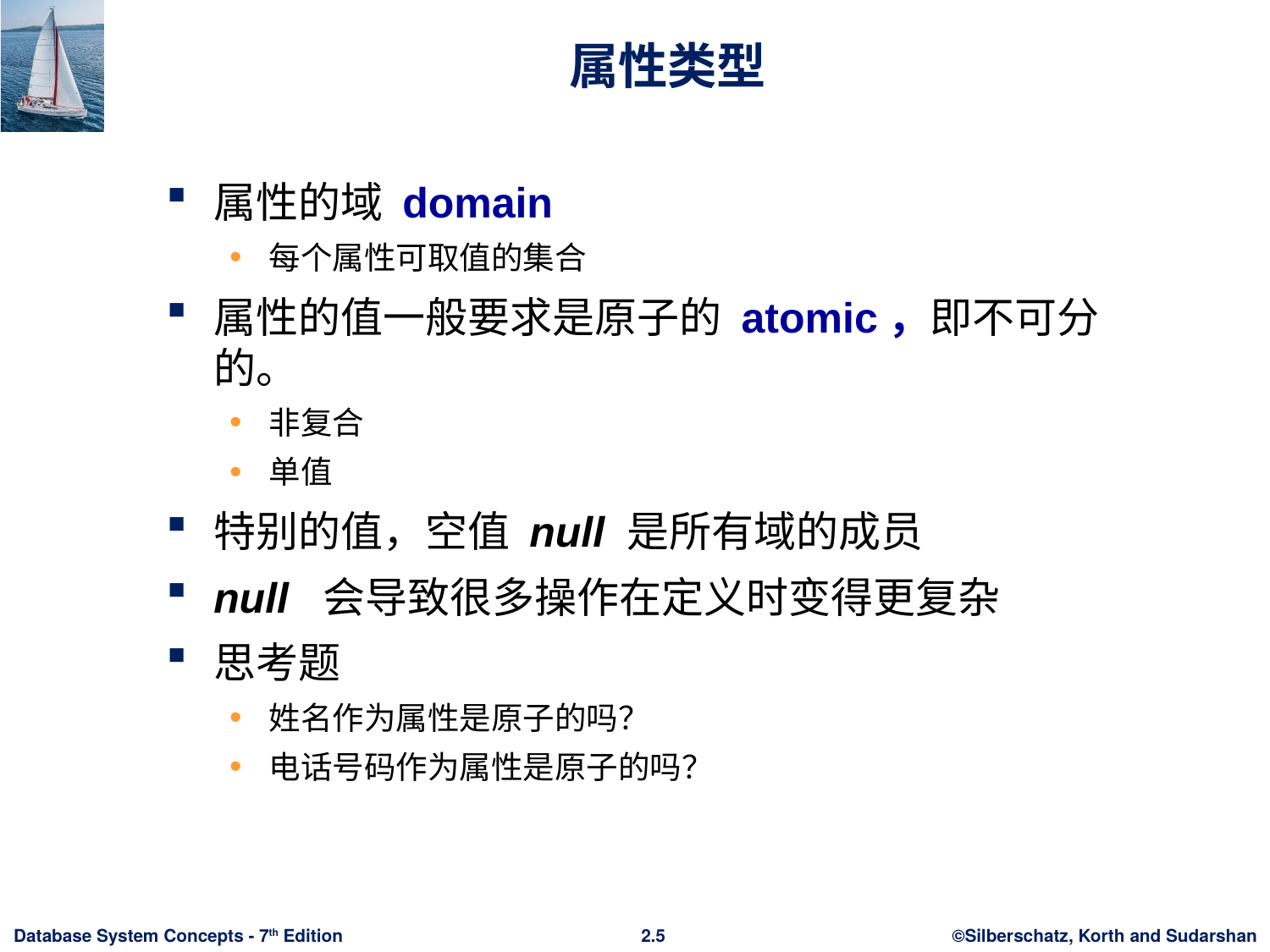

# 属性类型
属性的域 domain
每个属性可取值的集合
属性的值一般要求是原子的 atomic，即不可分的。
非复合
单值
特别的值，空值 null 是所有域的成员
null  会导致很多操作在定义时变得更复杂
思考题
姓名作为属性是原子的吗？
电话号码作为属性是原子的吗？